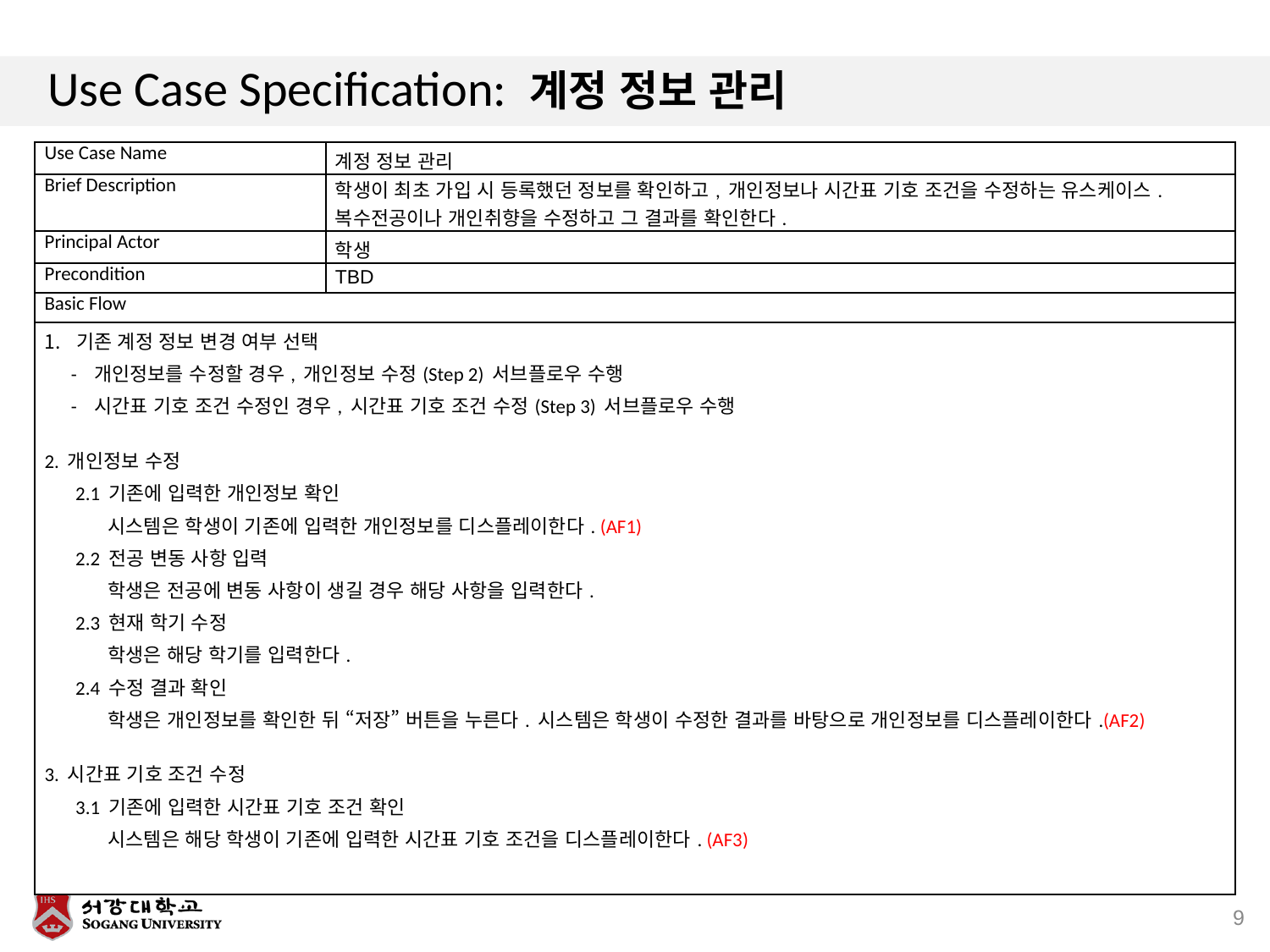

# Use Case Specification: 계정 정보 관리
| Use Case Name | 계정 정보 관리 |
| --- | --- |
| Brief Description | 학생이 최초 가입 시 등록했던 정보를 확인하고, 개인정보나 시간표 기호 조건을 수정하는 유스케이스. 복수전공이나 개인취향을 수정하고 그 결과를 확인한다. |
| Principal Actor | 학생 |
| Precondition | TBD |
| Basic Flow |  |
| 기존 계정 정보 변경 여부 선택 - 개인정보를 수정할 경우, 개인정보 수정(Step 2) 서브플로우 수행 - 시간표 기호 조건 수정인 경우, 시간표 기호 조건 수정(Step 3) 서브플로우 수행 2. 개인정보 수정 2.1 기존에 입력한 개인정보 확인 시스템은 학생이 기존에 입력한 개인정보를 디스플레이한다. (AF1) 2.2 전공 변동 사항 입력 학생은 전공에 변동 사항이 생길 경우 해당 사항을 입력한다. 2.3 현재 학기 수정 학생은 해당 학기를 입력한다. 2.4 수정 결과 확인 학생은 개인정보를 확인한 뒤 “저장” 버튼을 누른다. 시스템은 학생이 수정한 결과를 바탕으로 개인정보를 디스플레이한다.(AF2) 3. 시간표 기호 조건 수정 3.1 기존에 입력한 시간표 기호 조건 확인 시스템은 해당 학생이 기존에 입력한 시간표 기호 조건을 디스플레이한다. (AF3) |  |
9